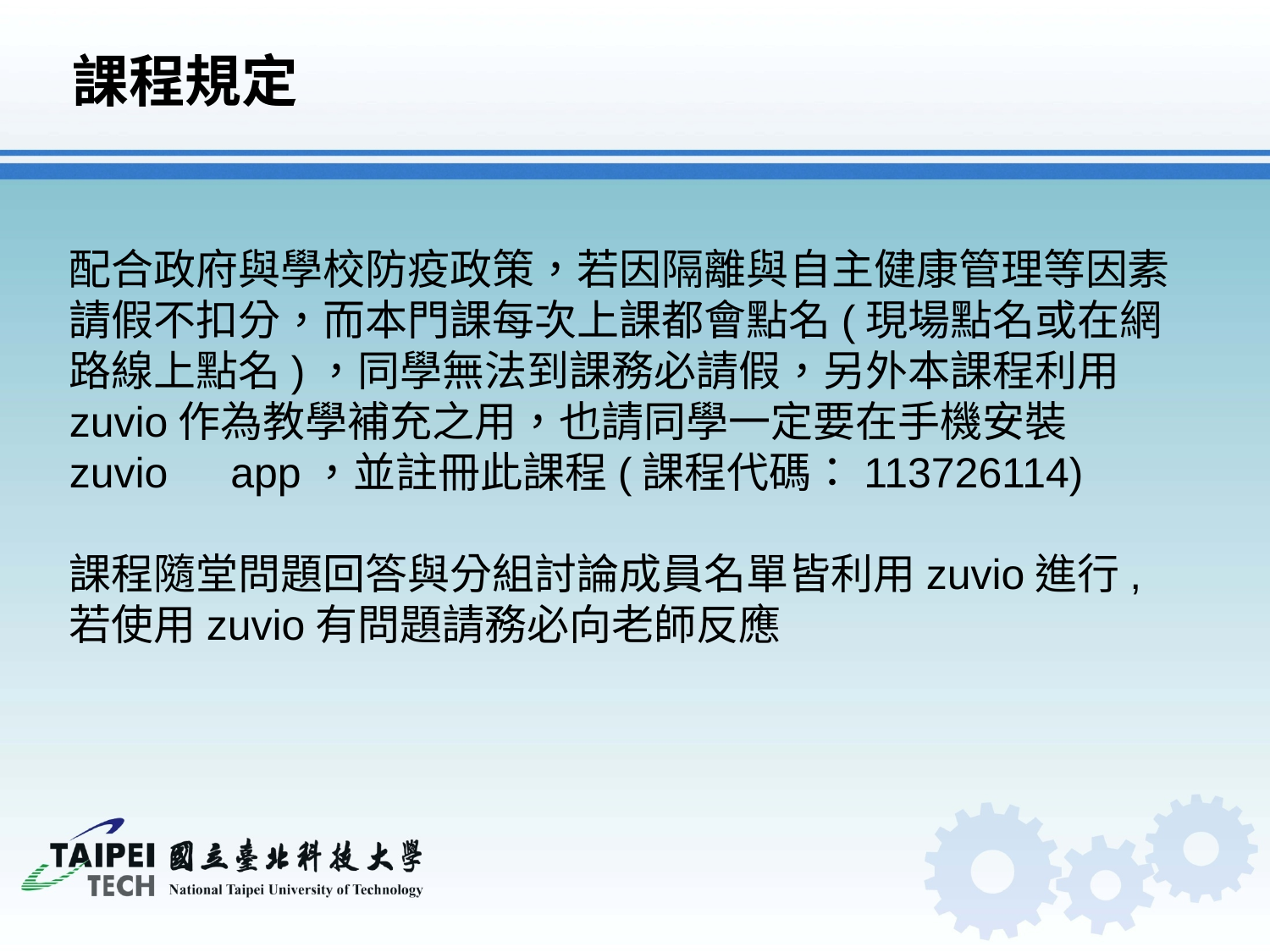

# 課程規定
配合政府與學校防疫政策，若因隔離與自主健康管理等因素請假不扣分，而本門課每次上課都會點名(現場點名或在網路線上點名)，同學無法到課務必請假，另外本課程利用zuvio作為教學補充之用，也請同學一定要在手機安裝zuvio　app，並註冊此課程(課程代碼：113726114)

課程隨堂問題回答與分組討論成員名單皆利用zuvio進行, 若使用zuvio有問題請務必向老師反應